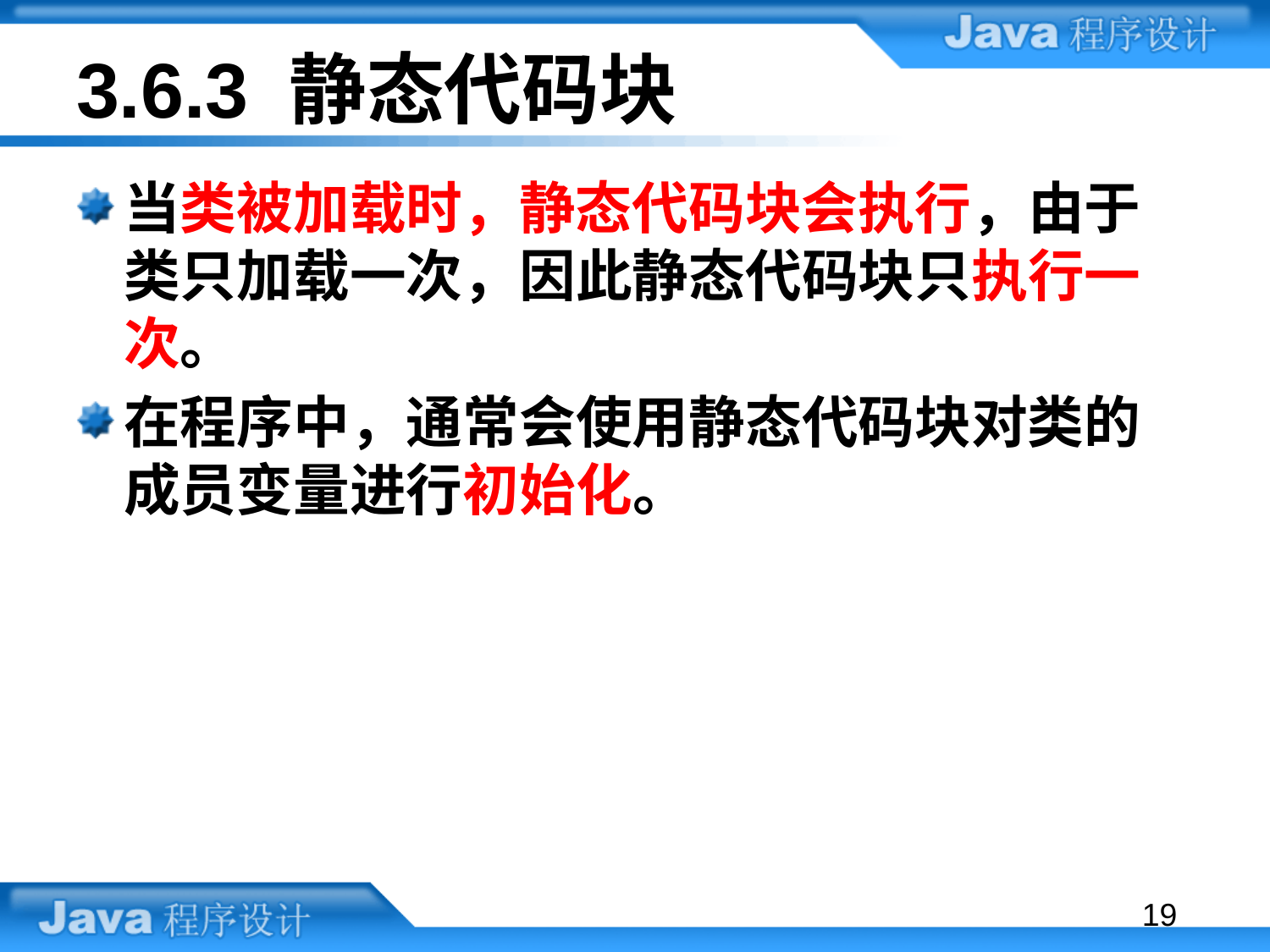

# 3.6.3 静态代码块
当类被加载时，静态代码块会执行，由于类只加载一次，因此静态代码块只执行一次。
在程序中，通常会使用静态代码块对类的成员变量进行初始化。